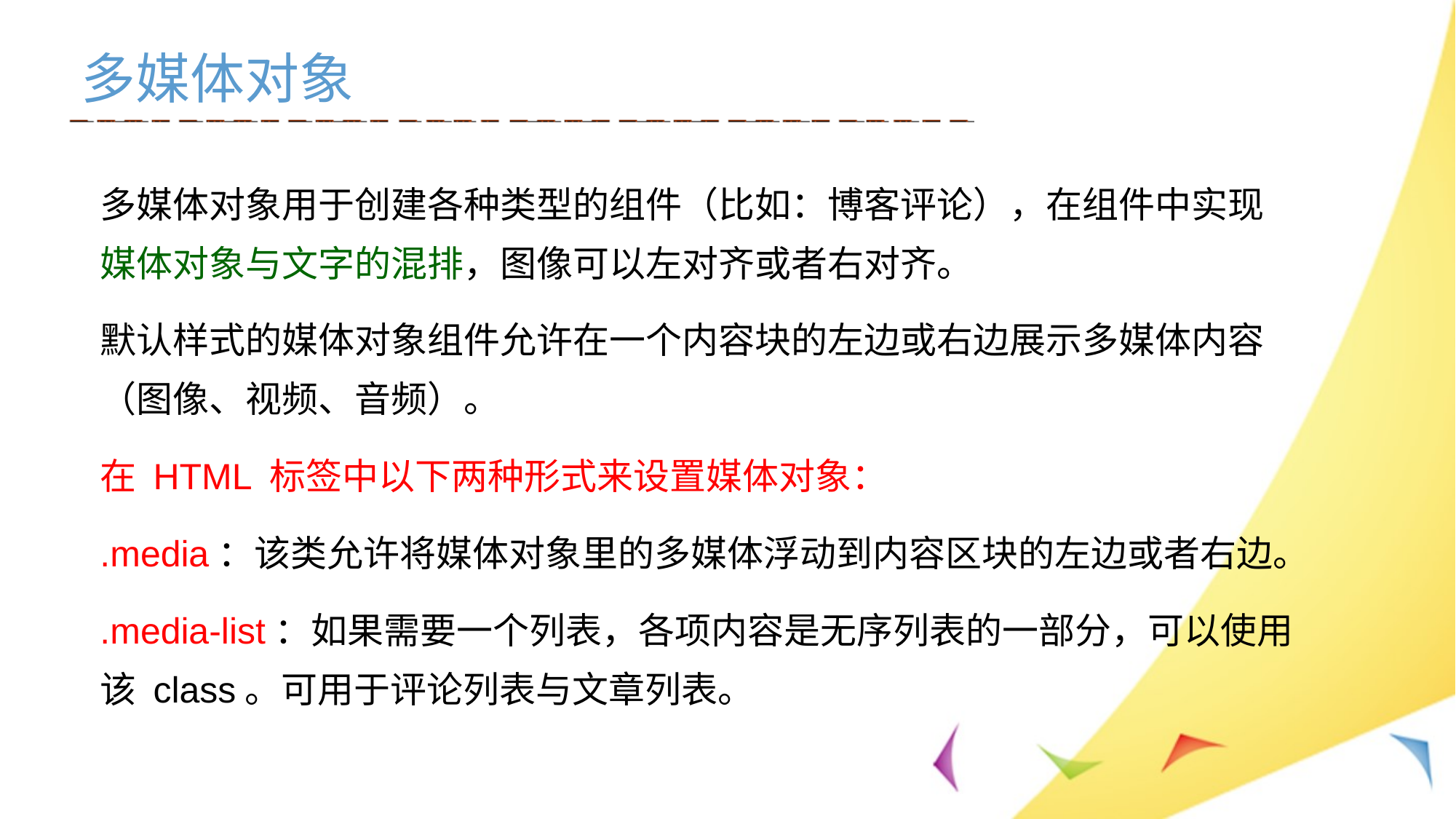

多媒体对象
多媒体对象用于创建各种类型的组件（比如：博客评论），在组件中实现媒体对象与文字的混排，图像可以左对齐或者右对齐。
默认样式的媒体对象组件允许在一个内容块的左边或右边展示多媒体内容（图像、视频、音频）。
在 HTML 标签中以下两种形式来设置媒体对象：
.media：该类允许将媒体对象里的多媒体浮动到内容区块的左边或者右边。
.media-list：如果需要一个列表，各项内容是无序列表的一部分，可以使用该 class。可用于评论列表与文章列表。